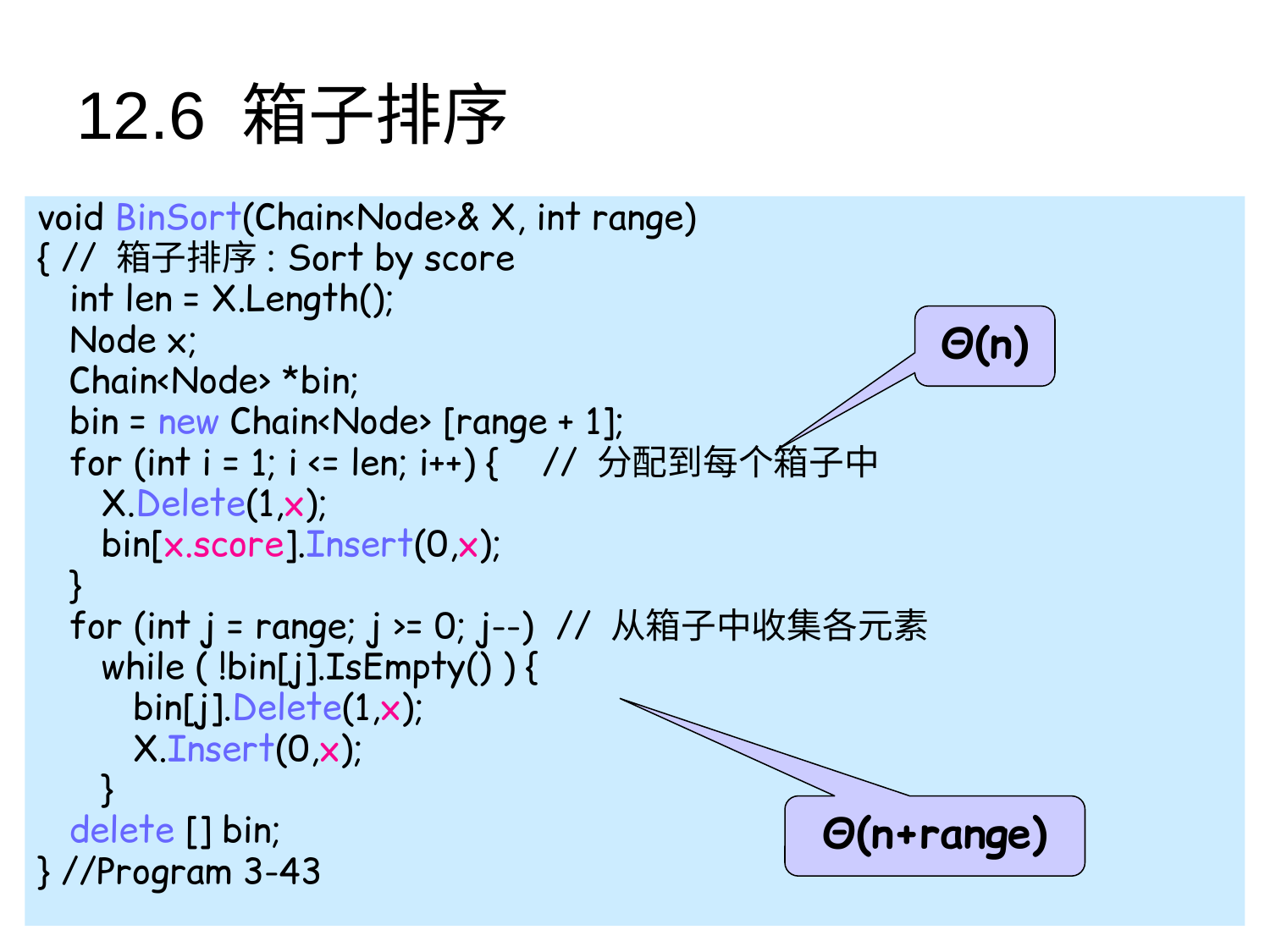

# 12.6 箱子排序
void BinSort(Chain<Node>& X, int range)
{ // 箱子排序: Sort by score
   int len = X.Length();
   Node x;
   Chain<Node> *bin;
   bin = new Chain<Node> [range + 1];
   for (int i = 1; i <= len; i++) {    // 分配到每个箱子中
      X.Delete(1,x);
      bin[x.score].Insert(0,x);
   }
   for (int j = range; j >= 0; j--)  // 从箱子中收集各元素
      while ( !bin[j].IsEmpty() ) {
         bin[j].Delete(1,x);
         X.Insert(0,x);
      }
   delete [] bin;
} //Program 3-43
Θ(n)
Θ(n+range)

53